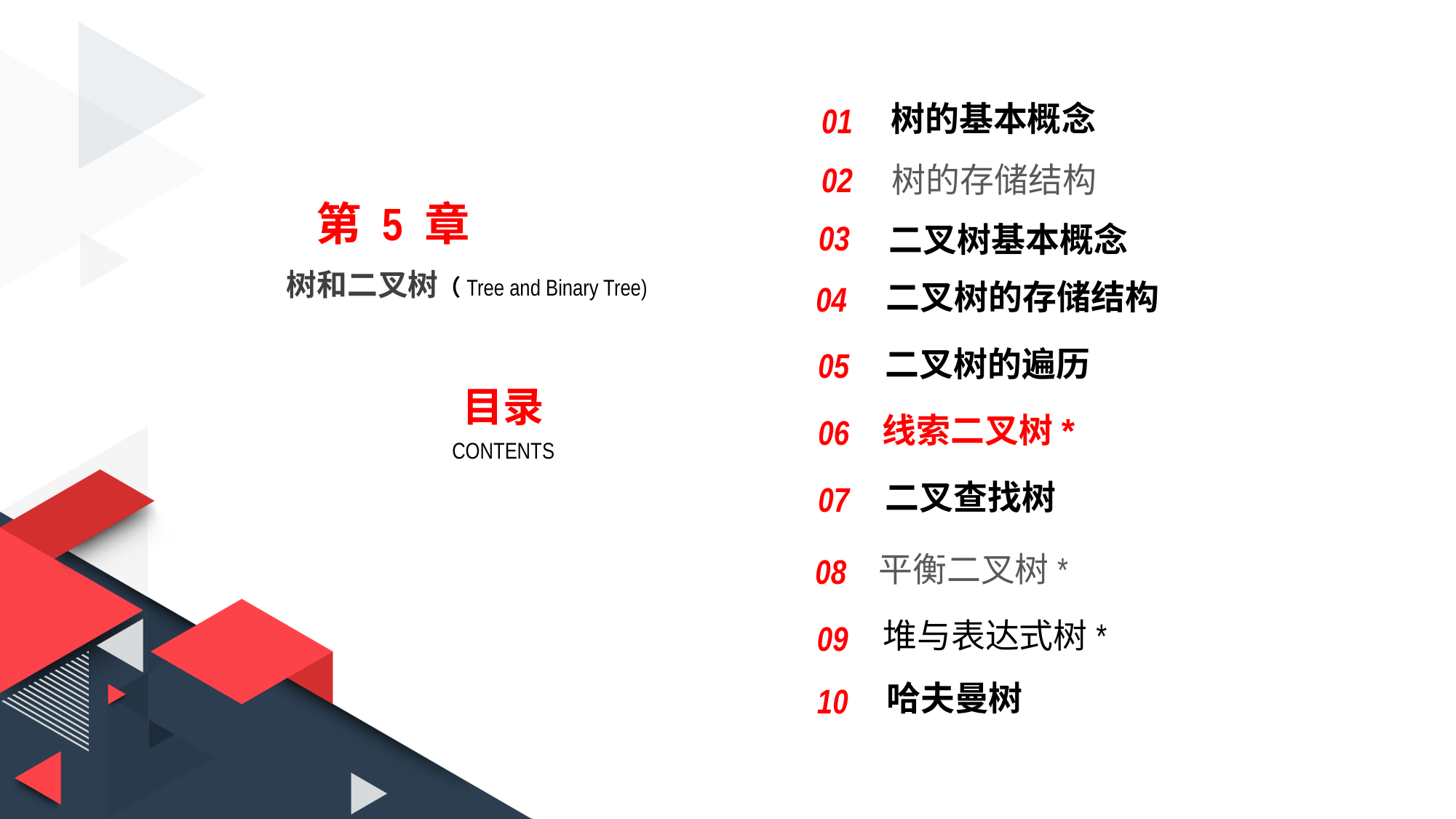

树的基本概念
01
树的存储结构
02
第 5 章
03
二叉树基本概念
树和二叉树（Tree and Binary Tree)
二叉树的存储结构
04
二叉树的遍历
05
目录
线索二叉树*
06
CONTENTS
二叉查找树
07
平衡二叉树*
08
堆与表达式树*
09
哈夫曼树
10